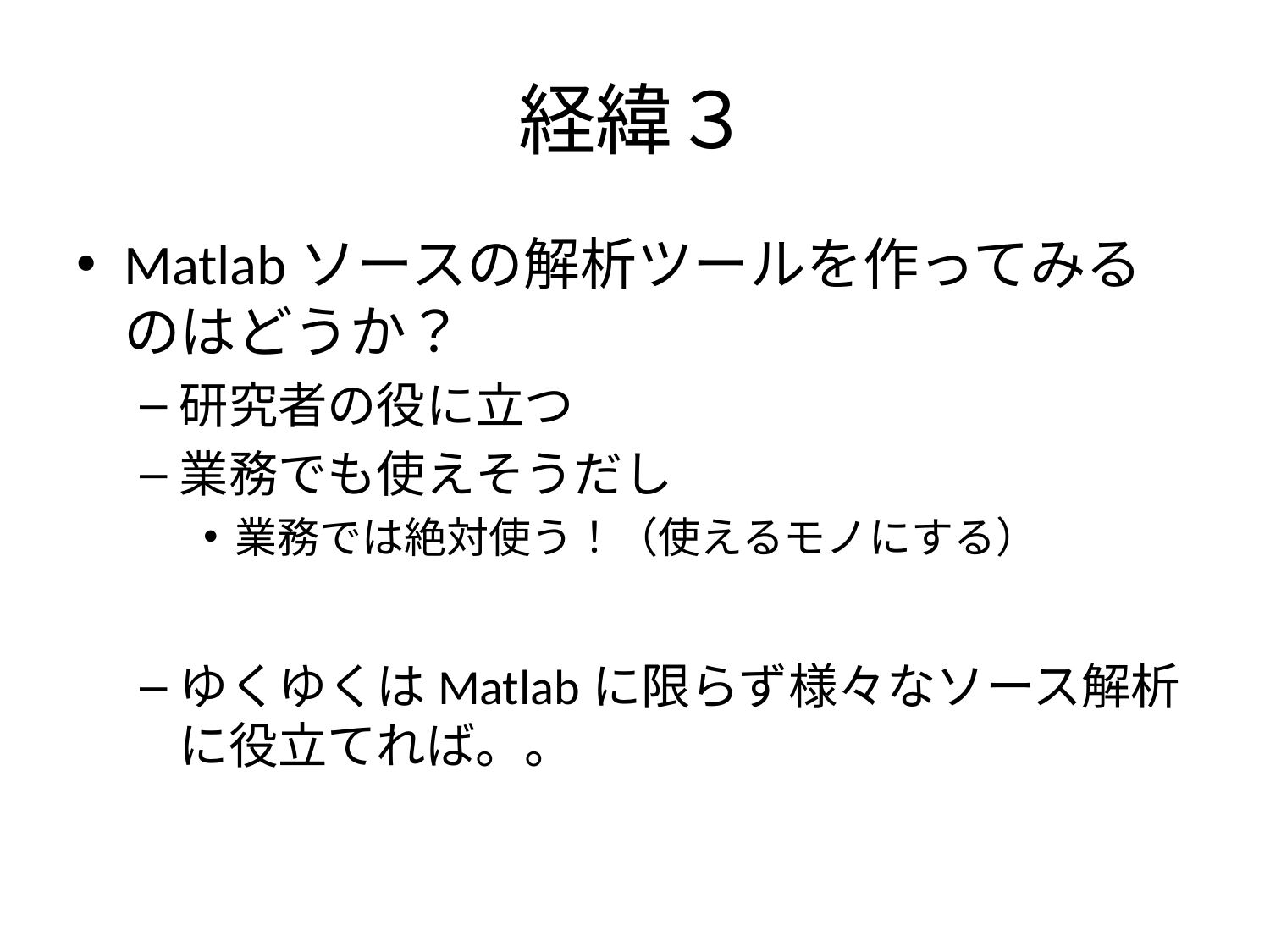

# 経緯３
Matlabソースの解析ツールを作ってみるのはどうか？
研究者の役に立つ
業務でも使えそうだし
業務では絶対使う！（使えるモノにする）

ゆくゆくはMatlabに限らず様々なソース解析に役立てれば。。